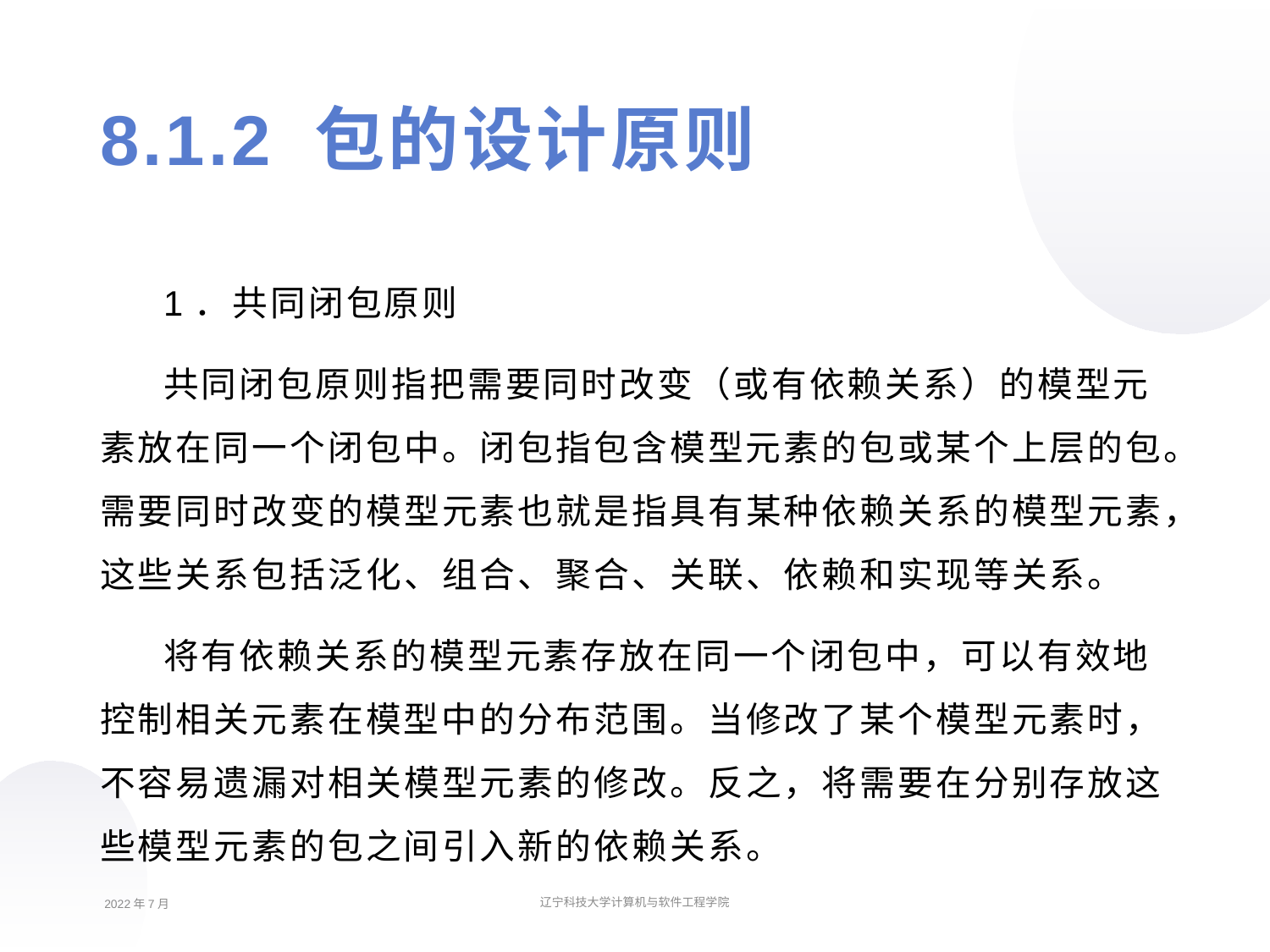

8.1.2 包的设计原则
1．共同闭包原则
共同闭包原则指把需要同时改变（或有依赖关系）的模型元素放在同一个闭包中。闭包指包含模型元素的包或某个上层的包。需要同时改变的模型元素也就是指具有某种依赖关系的模型元素，这些关系包括泛化、组合、聚合、关联、依赖和实现等关系。
将有依赖关系的模型元素存放在同一个闭包中，可以有效地控制相关元素在模型中的分布范围。当修改了某个模型元素时，不容易遗漏对相关模型元素的修改。反之，将需要在分别存放这些模型元素的包之间引入新的依赖关系。

2022年7月
辽宁科技大学计算机与软件工程学院
19